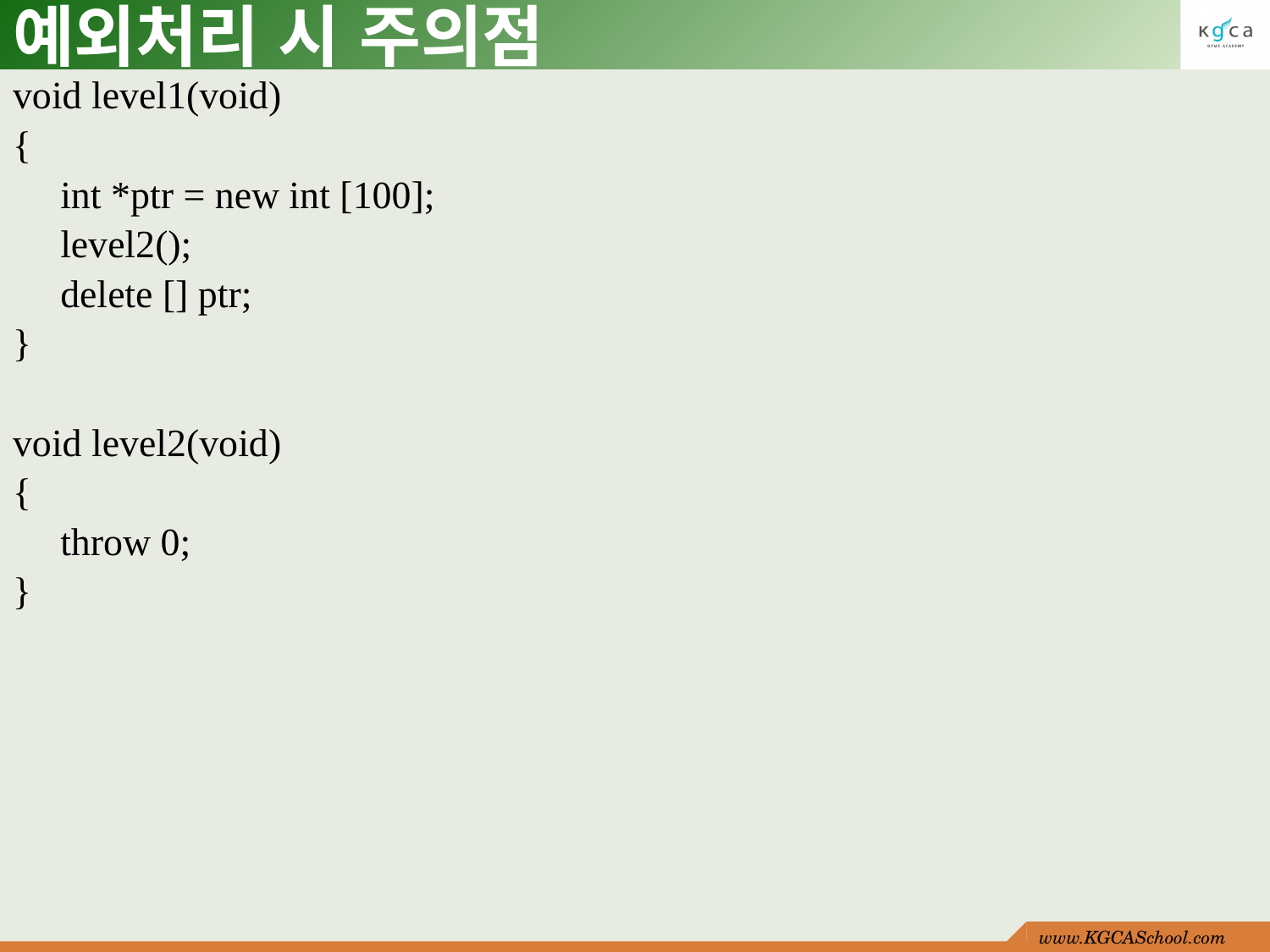

# 예외처리 시 주의점
void level1(void)
{
	int *ptr = new int [100];
	level2();
	delete [] ptr;
}

void level2(void)
{
	throw 0;
}